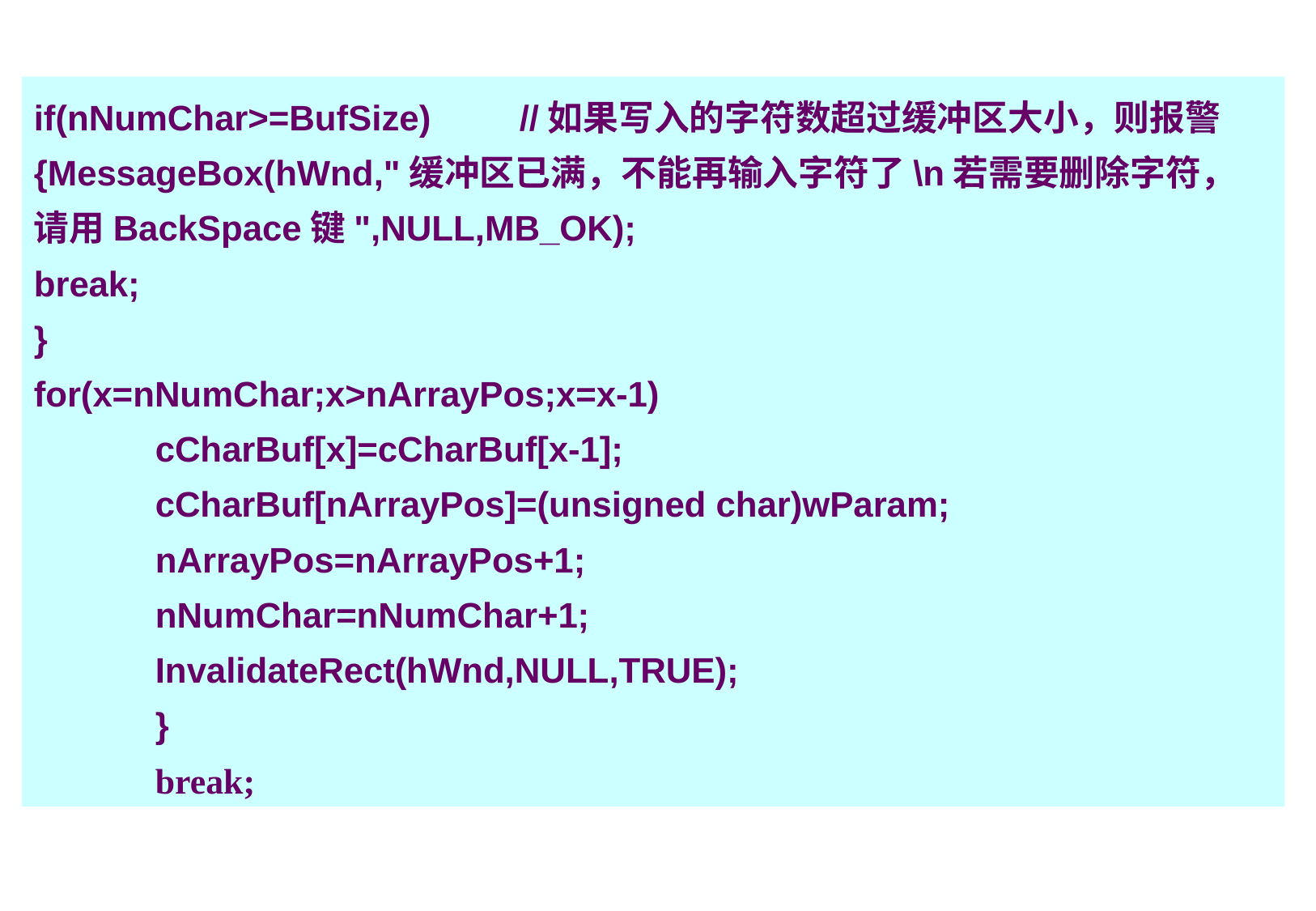

if(nNumChar>=BufSize) 	//如果写入的字符数超过缓冲区大小，则报警
{MessageBox(hWnd,"缓冲区已满，不能再输入字符了\n若需要删除字符，
请用BackSpace键",NULL,MB_OK);
break;
}
for(x=nNumChar;x>nArrayPos;x=x-1)
	cCharBuf[x]=cCharBuf[x-1];
	cCharBuf[nArrayPos]=(unsigned char)wParam;
	nArrayPos=nArrayPos+1;
	nNumChar=nNumChar+1;
	InvalidateRect(hWnd,NULL,TRUE);
	}
	break;